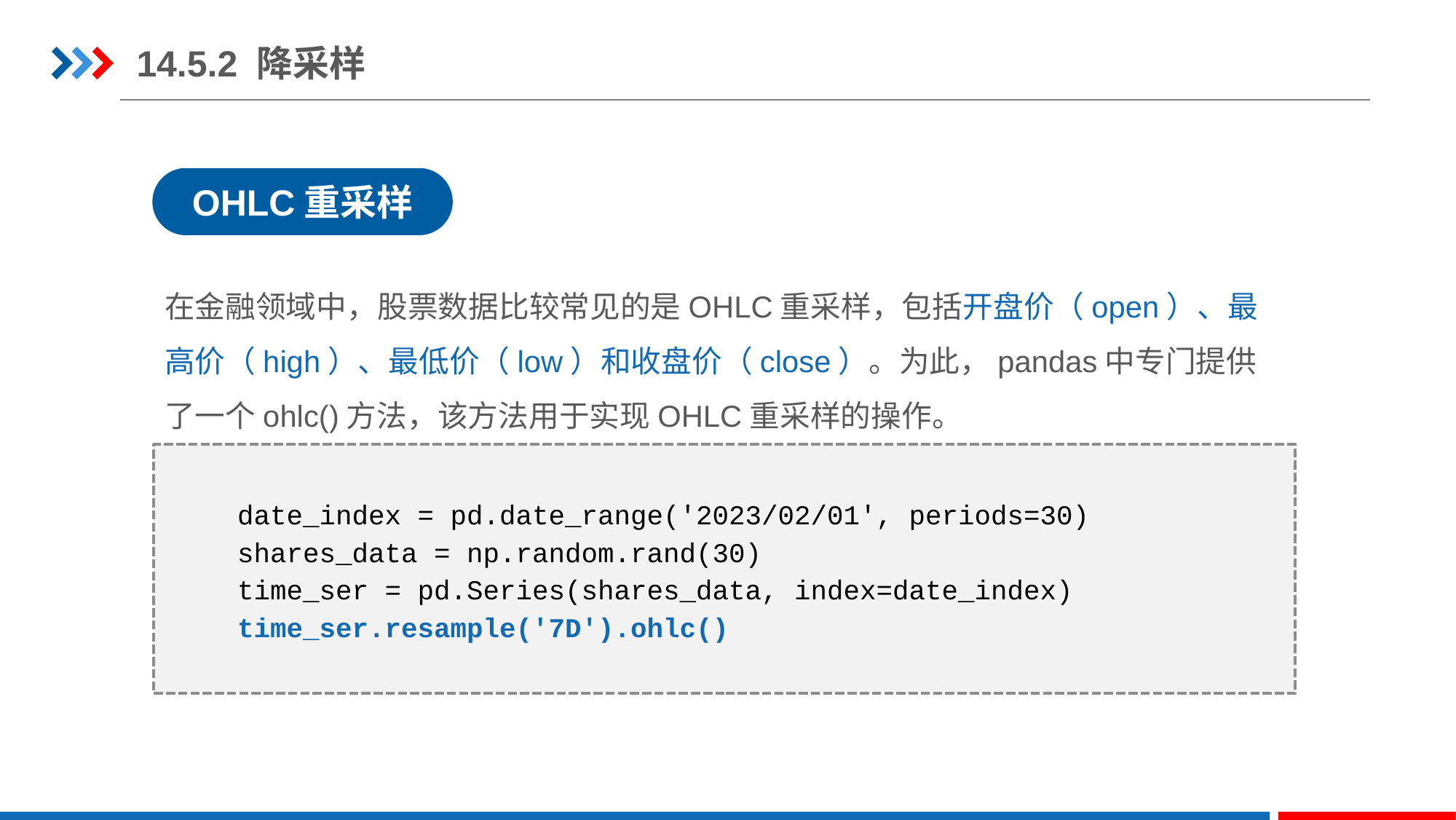

14.5.2 降采样
OHLC重采样
在金融领域中，股票数据比较常见的是OHLC重采样，包括开盘价（open）、最高价（high）、最低价（low）和收盘价（close）。为此，pandas中专门提供了一个ohlc()方法，该方法用于实现OHLC重采样的操作。

date_index = pd.date_range('2023/02/01', periods=30)
shares_data = np.random.rand(30)
time_ser = pd.Series(shares_data, index=date_index)
time_ser.resample('7D').ohlc()